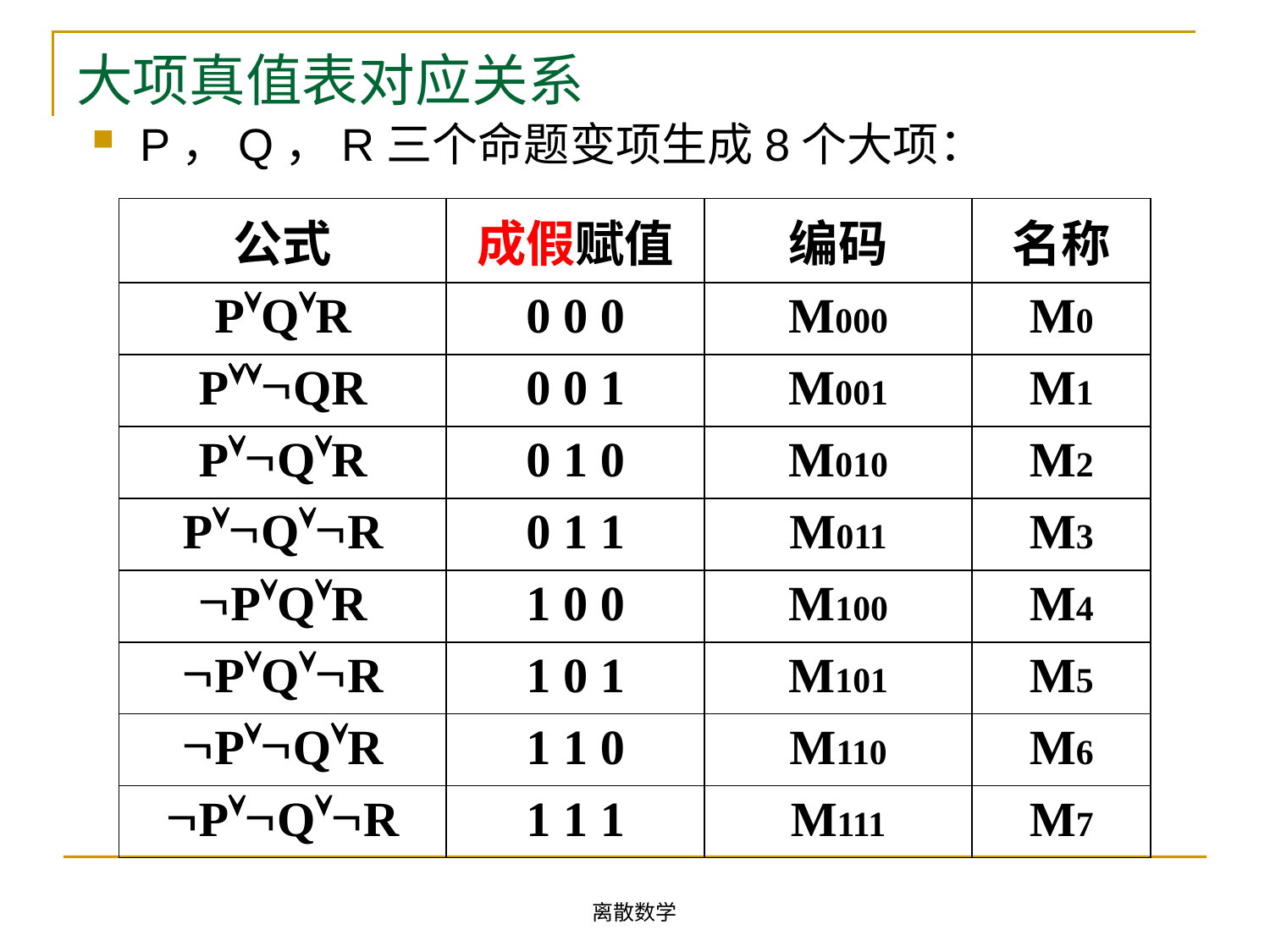

# 大项真值表对应关系
P，Q，R三个命题变项生成8个大项：
| 公式 | 成假赋值 | 编码 | 名称 |
| --- | --- | --- | --- |
| P∨Q∨R | 0 0 0 | M000 | M0 |
| P∨∨¬QR | 0 0 1 | M001 | M1 |
| P∨¬Q∨R | 0 1 0 | M010 | M2 |
| P∨¬Q∨¬R | 0 1 1 | M011 | M3 |
| ¬P∨Q∨R | 1 0 0 | M100 | M4 |
| ¬P∨Q∨¬R | 1 0 1 | M101 | M5 |
| ¬P∨¬Q∨R | 1 1 0 | M110 | M6 |
| ¬P∨¬Q∨¬R | 1 1 1 | M111 | M7 |

102
离散数学